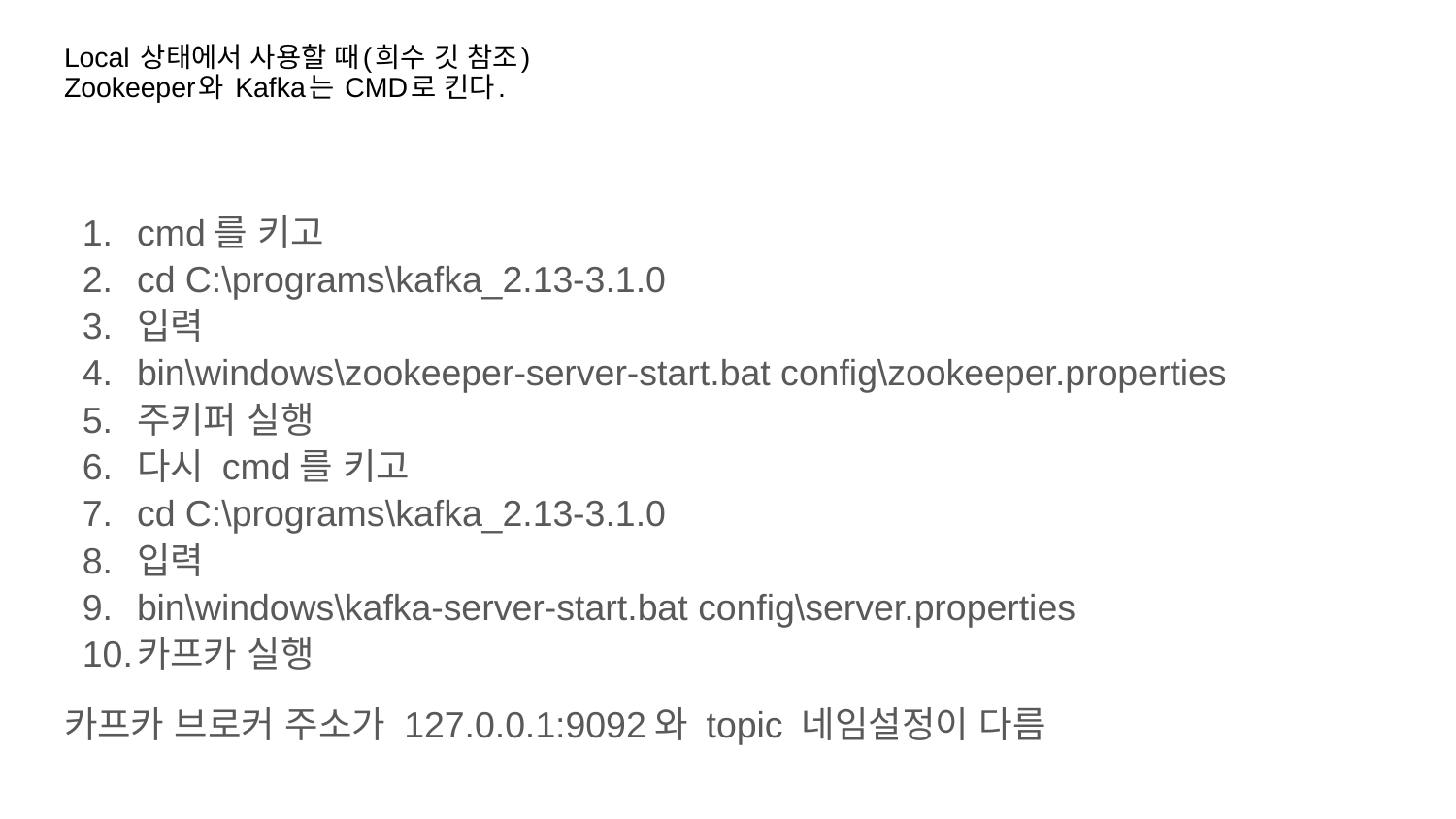

# Local 상태에서 사용할 때(희수 깃 참조)
Zookeeper와 Kafka는 CMD로 킨다.
cmd를 키고
cd C:\programs\kafka_2.13-3.1.0
입력
bin\windows\zookeeper-server-start.bat config\zookeeper.properties
주키퍼 실행
다시 cmd를 키고
cd C:\programs\kafka_2.13-3.1.0
입력
bin\windows\kafka-server-start.bat config\server.properties
카프카 실행
카프카 브로커 주소가 127.0.0.1:9092와 topic 네임설정이 다름